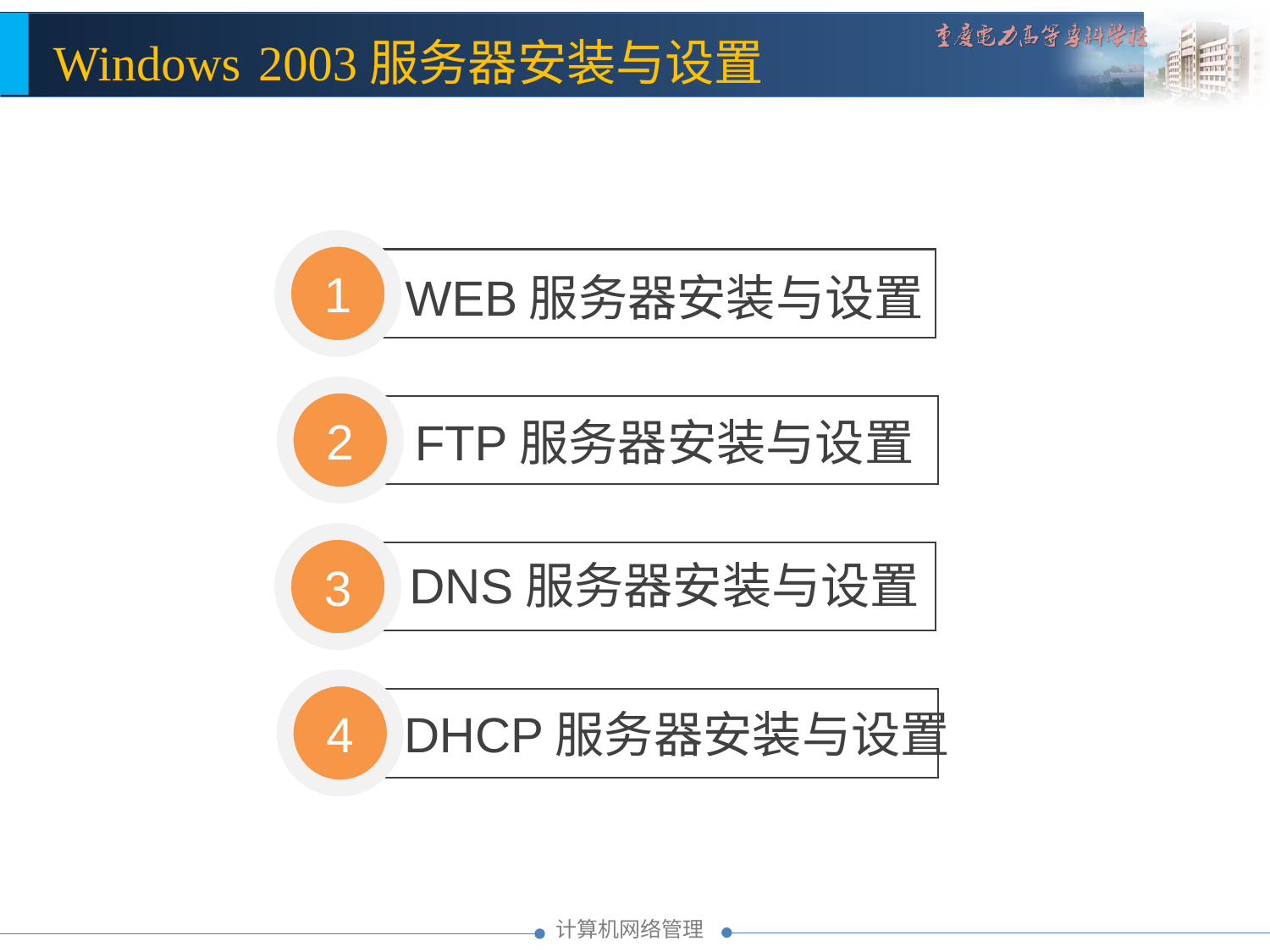

1

WEB服务器安装与设置
2

FTP服务器安装与设置
3

DNS服务器安装与设置
4

DHCP服务器安装与设置